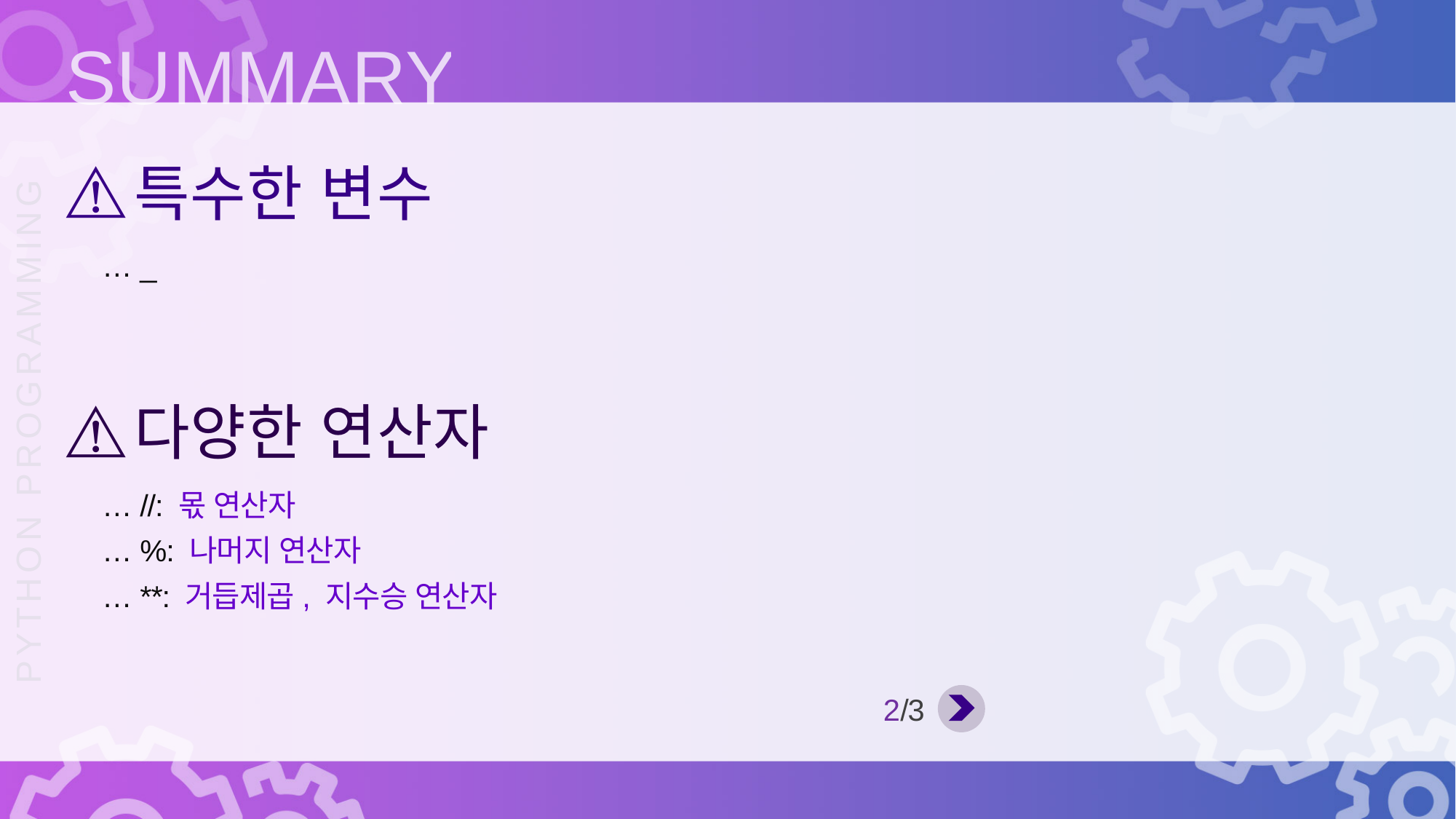

특수한 변수
… _
다양한 연산자
… //: 몫 연산자
… %: 나머지 연산자
… **: 거듭제곱, 지수승 연산자
2/3